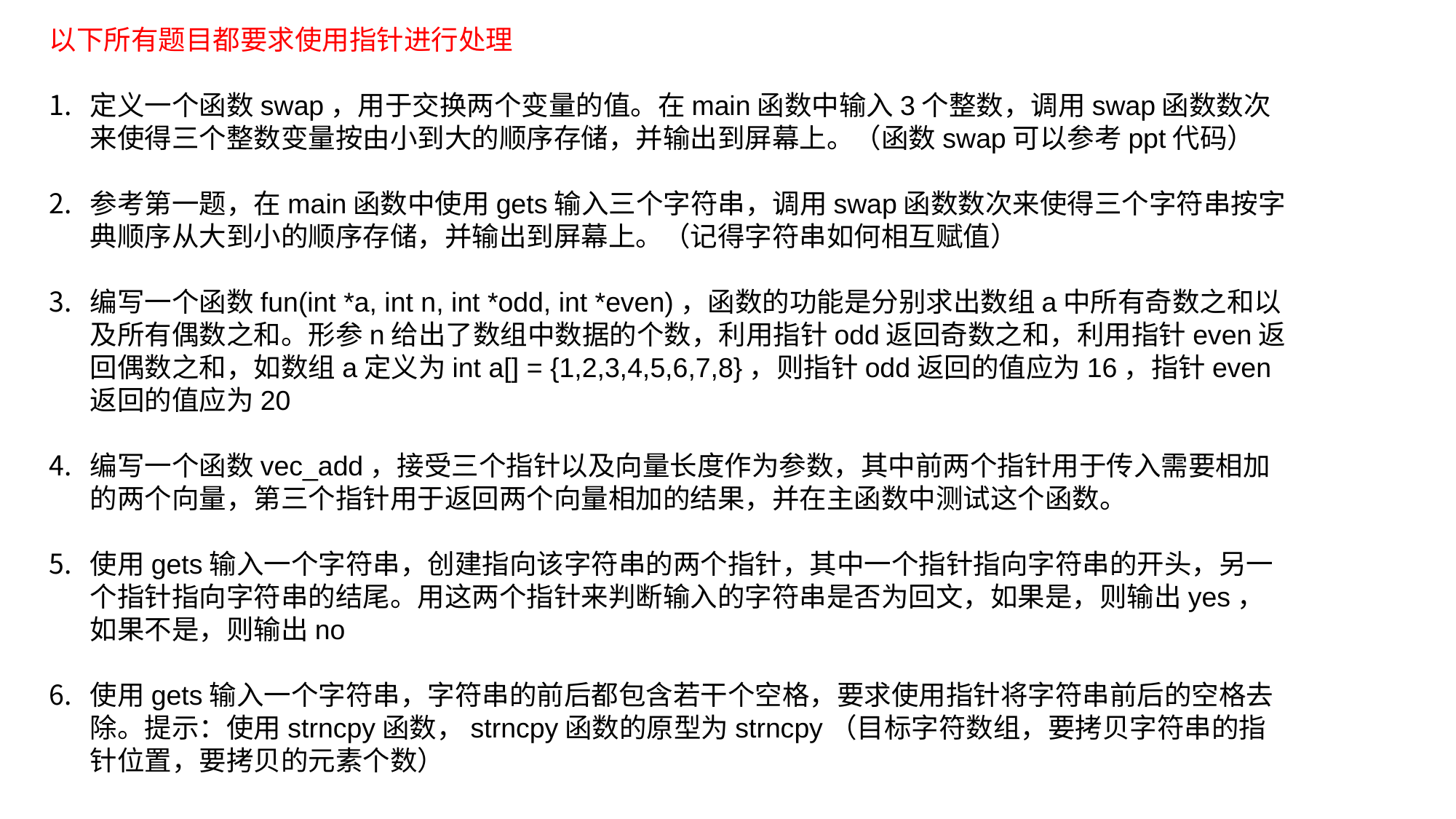

以下所有题目都要求使用指针进行处理

定义一个函数swap，用于交换两个变量的值。在main函数中输入3个整数，调用swap函数数次来使得三个整数变量按由小到大的顺序存储，并输出到屏幕上。（函数swap可以参考ppt代码）

参考第一题，在main函数中使用gets输入三个字符串，调用swap函数数次来使得三个字符串按字典顺序从大到小的顺序存储，并输出到屏幕上。（记得字符串如何相互赋值）

编写一个函数fun(int *a, int n, int *odd, int *even)，函数的功能是分别求出数组a中所有奇数之和以及所有偶数之和。形参n给出了数组中数据的个数，利用指针odd返回奇数之和，利用指针even返回偶数之和，如数组a定义为int a[] = {1,2,3,4,5,6,7,8}，则指针odd返回的值应为16，指针even返回的值应为20

编写一个函数vec_add，接受三个指针以及向量长度作为参数，其中前两个指针用于传入需要相加的两个向量，第三个指针用于返回两个向量相加的结果，并在主函数中测试这个函数。

使用gets输入一个字符串，创建指向该字符串的两个指针，其中一个指针指向字符串的开头，另一个指针指向字符串的结尾。用这两个指针来判断输入的字符串是否为回文，如果是，则输出yes，如果不是，则输出no

使用gets输入一个字符串，字符串的前后都包含若干个空格，要求使用指针将字符串前后的空格去除。提示：使用strncpy函数，strncpy函数的原型为strncpy（目标字符数组，要拷贝字符串的指针位置，要拷贝的元素个数）